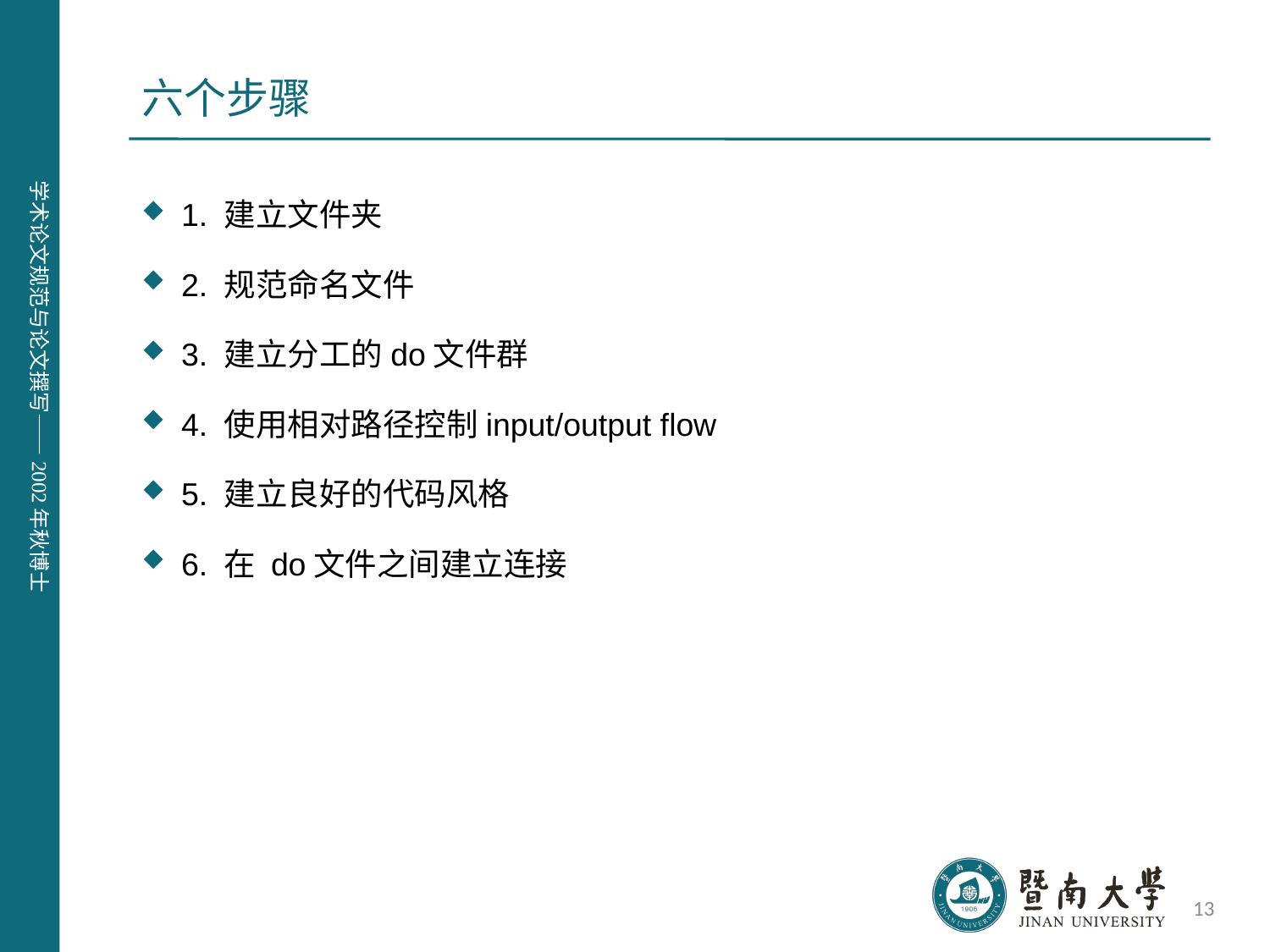

# 六个步骤
1. 建立文件夹
2. 规范命名文件
3. 建立分工的do文件群
4. 使用相对路径控制input/output flow
5. 建立良好的代码风格
6. 在 do文件之间建立连接
13